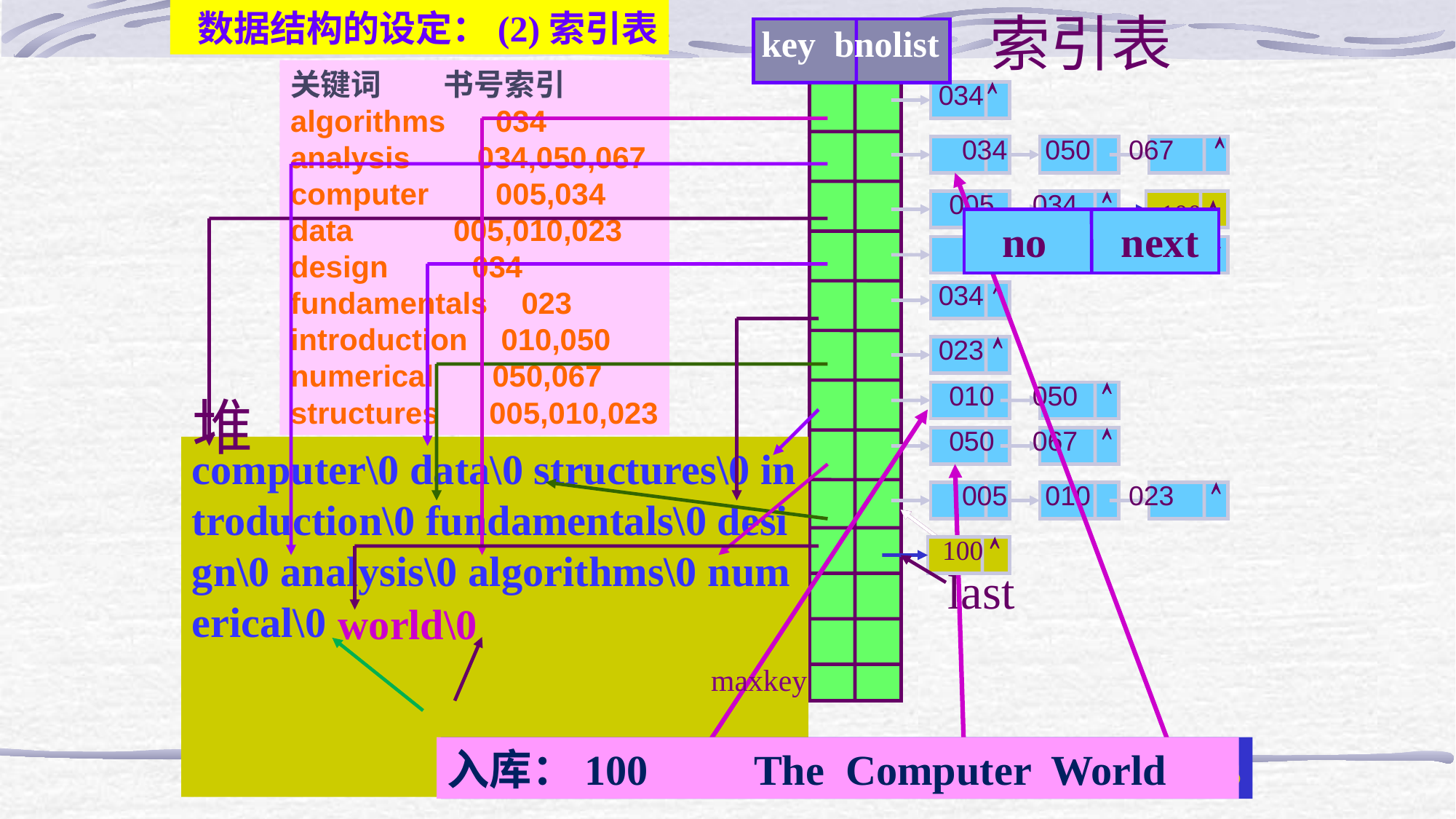

数据结构的设定：(2)索引表
索引表
key  bnolist

关键词         书号索引
algorithms      034
analysis        034,050,067
computer        005,034
data            005,010,023
design          034
fundamentals    023
introduction    010,050
numerical       050,067
structures      005,010,023
034
∧

034     050     067
∧

005     034
∧

005     010     023
∧

034
∧

023
∧

010     050
∧

050     067
∧

005     010     023
∧

100 ∧

no       next

堆

computer\0 data\0 structures\0 in
troduction\0 fundamentals\0 desi
gn\0 analysis\0 algorithms\0 num
erical\0

                                                  maxsize

last

100 ∧

world\0

maxkey
入库：100          The  Computer  World
检索：introduction  to  numerical  analysis
38